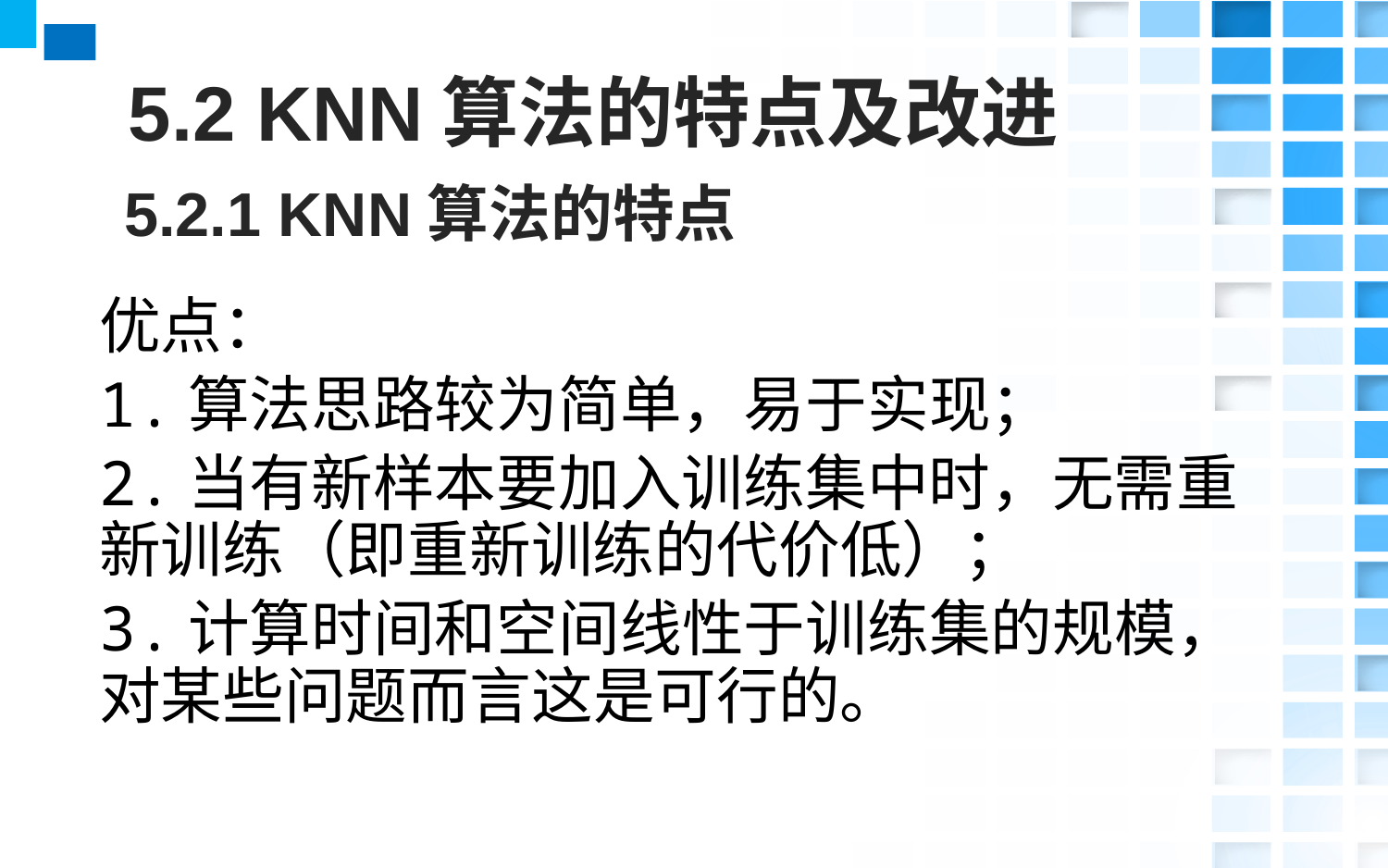

5.2 KNN算法的特点及改进
5.2.1 KNN算法的特点
优点：
1.算法思路较为简单，易于实现；
2.当有新样本要加入训练集中时，无需重新训练（即重新训练的代价低）；
3.计算时间和空间线性于训练集的规模，对某些问题而言这是可行的。